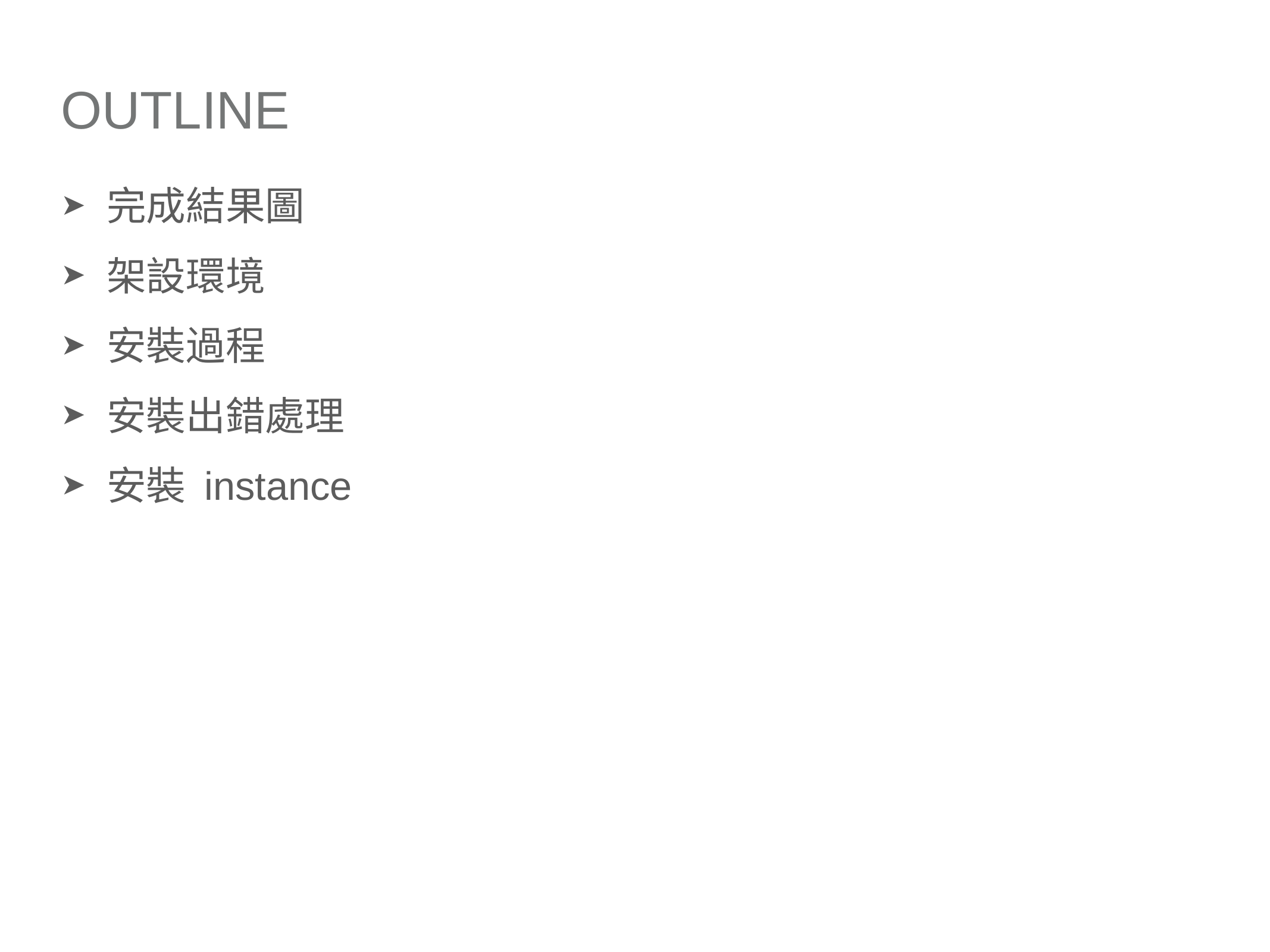

# outline

完成結果圖
架設環境
安裝過程
安裝出錯處理
安裝 instance